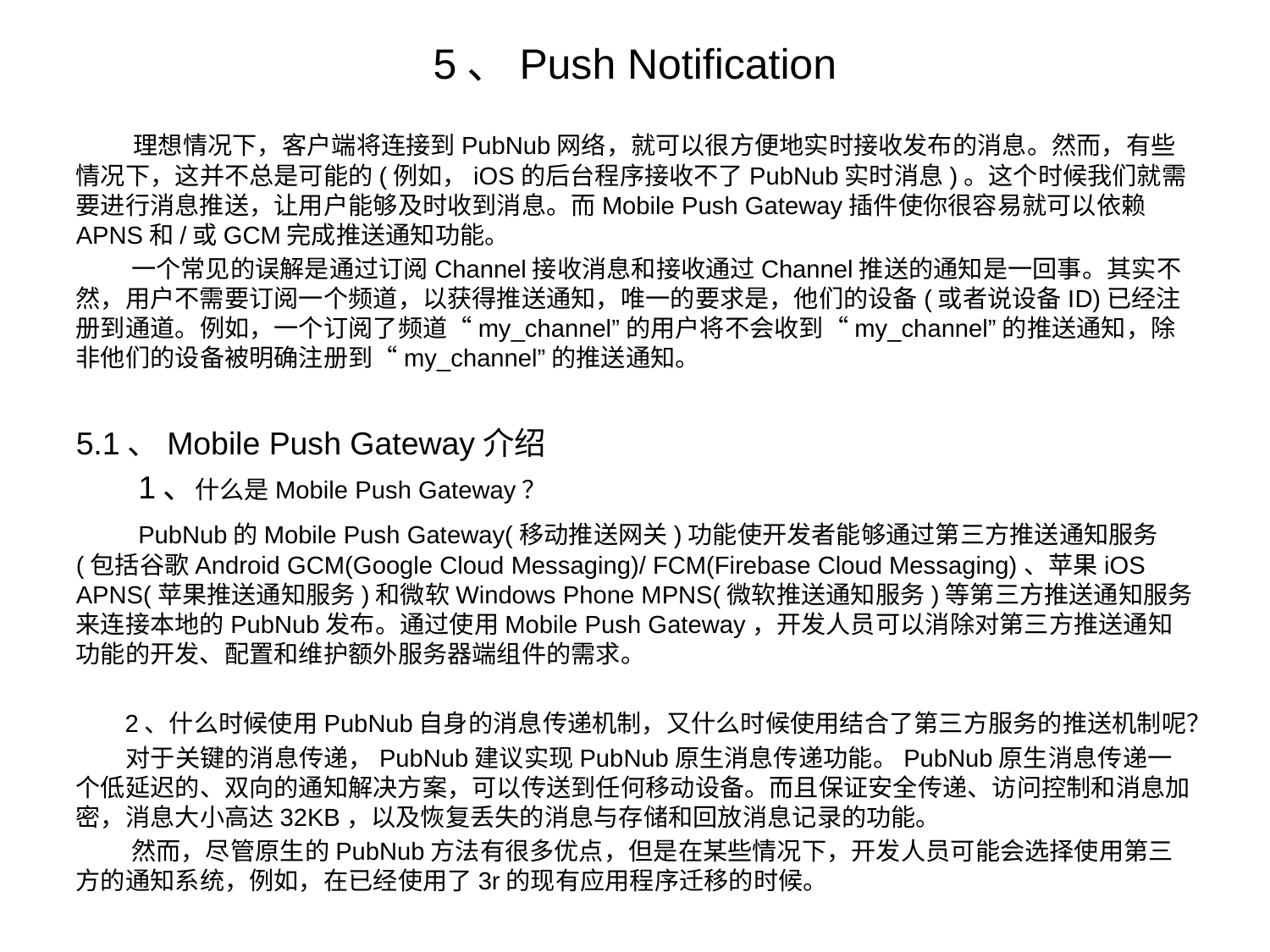

# 5、Push Notification
        理想情况下，客户端将连接到PubNub网络，就可以很方便地实时接收发布的消息。然而，有些情况下，这并不总是可能的(例如，iOS的后台程序接收不了PubNub实时消息)。这个时候我们就需要进行消息推送，让用户能够及时收到消息。而Mobile Push Gateway插件使你很容易就可以依赖APNS和/或GCM完成推送通知功能。
         一个常见的误解是通过订阅Channel接收消息和接收通过Channel推送的通知是一回事。其实不然，用户不需要订阅一个频道，以获得推送通知，唯一的要求是，他们的设备(或者说设备ID)已经注册到通道。例如，一个订阅了频道“my_channel”的用户将不会收到“my_channel”的推送通知，除非他们的设备被明确注册到“my_channel”的推送通知。

5.1、Mobile Push Gateway介绍
       1、什么是Mobile Push Gateway？
       PubNub的Mobile Push Gateway(移动推送网关)功能使开发者能够通过第三方推送通知服务(包括谷歌Android GCM(Google Cloud Messaging)/ FCM(Firebase Cloud Messaging)、苹果iOS APNS(苹果推送通知服务)和微软Windows Phone MPNS(微软推送通知服务)等第三方推送通知服务来连接本地的PubNub发布。通过使用Mobile Push Gateway，开发人员可以消除对第三方推送通知功能的开发、配置和维护额外服务器端组件的需求。

       2、什么时候使用PubNub自身的消息传递机制，又什么时候使用结合了第三方服务的推送机制呢？
        对于关键的消息传递，PubNub建议实现PubNub原生消息传递功能。PubNub原生消息传递一个低延迟的、双向的通知解决方案，可以传送到任何移动设备。而且保证安全传递、访问控制和消息加密，消息大小高达32KB，以及恢复丢失的消息与存储和回放消息记录的功能。
         然而，尽管原生的PubNub方法有很多优点，但是在某些情况下，开发人员可能会选择使用第三方的通知系统，例如，在已经使用了3r的现有应用程序迁移的时候。